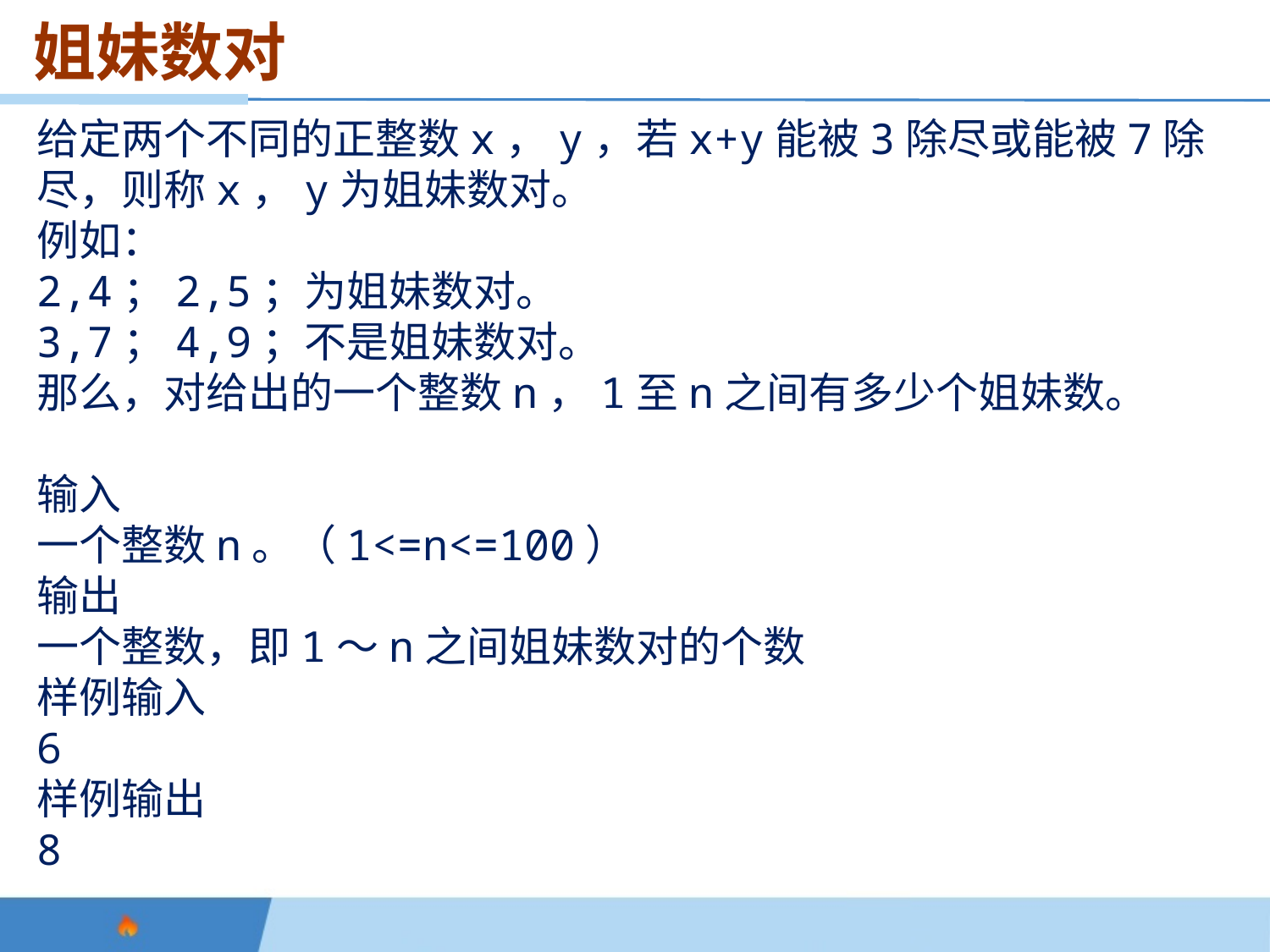

姐妹数对
给定两个不同的正整数x，y，若x+y能被3除尽或能被7除尽，则称x，y为姐妹数对。
例如：
2,4；2,5；为姐妹数对。
3,7；4,9；不是姐妹数对。
那么，对给出的一个整数n，1至n之间有多少个姐妹数。

输入
一个整数n。（1<=n<=100）
输出
一个整数，即1～n之间姐妹数对的个数
样例输入
6
样例输出
8